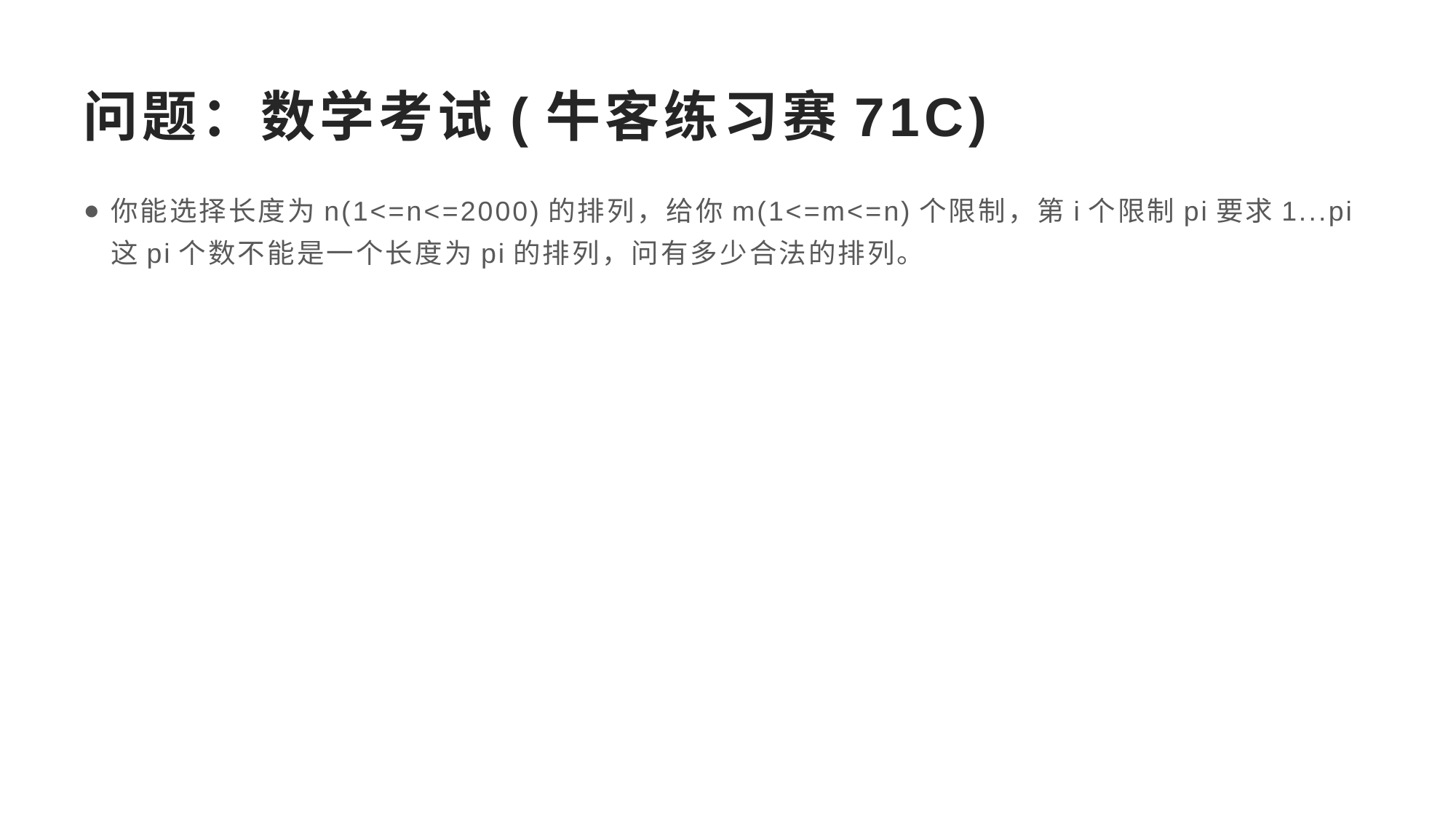

# 问题：数学考试(牛客练习赛71C)
你能选择长度为n(1<=n<=2000)的排列，给你m(1<=m<=n)个限制，第i个限制pi要求1...pi这pi个数不能是一个长度为pi的排列，问有多少合法的排列。